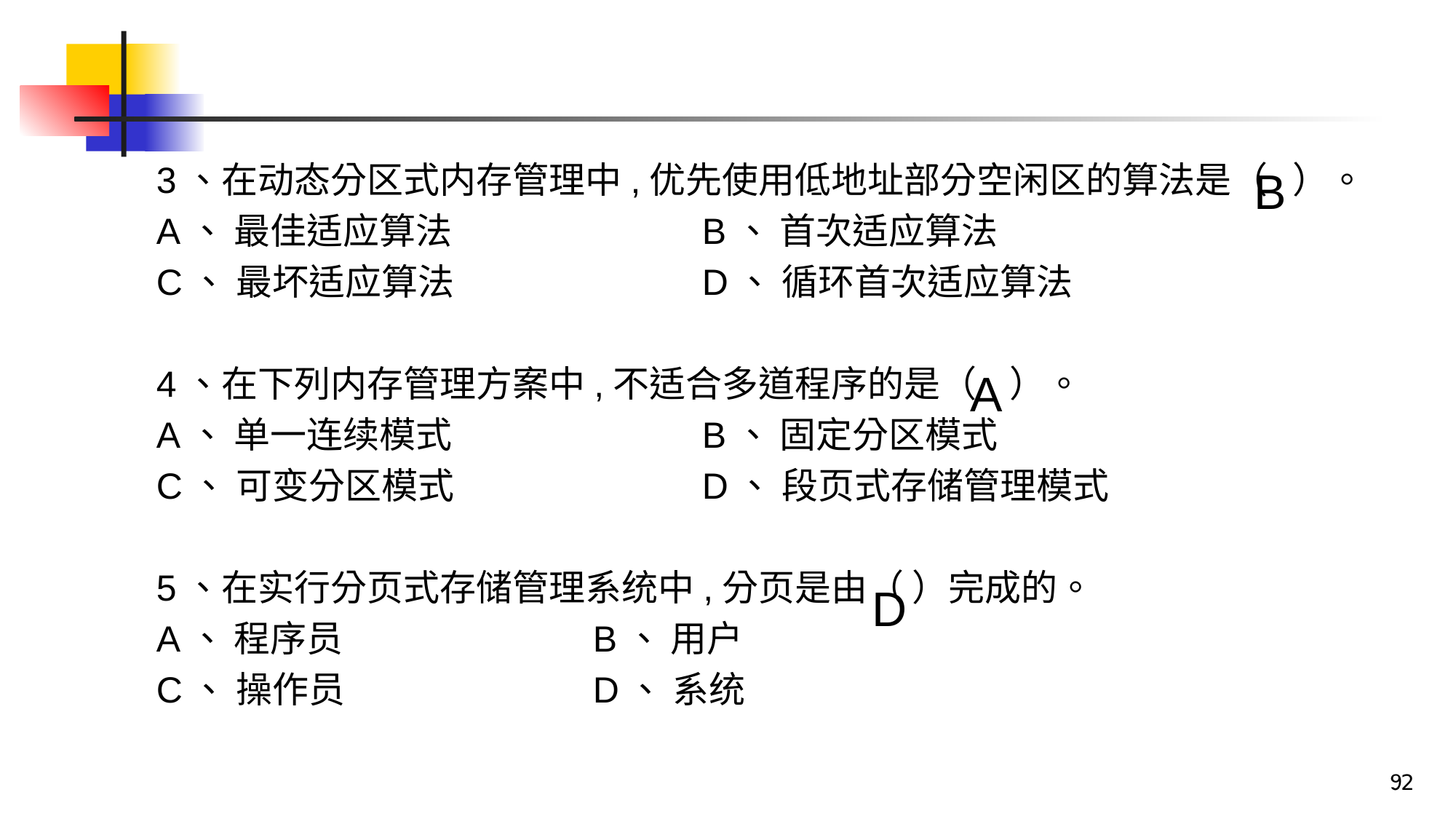

3、在动态分区式内存管理中,优先使用低地址部分空闲区的算法是（   ）。
A、 最佳适应算法			B、 首次适应算法
C、 最坏适应算法			D、 循环首次适应算法

4、在下列内存管理方案中,不适合多道程序的是（    ）。
A、 单一连续模式			B、 固定分区模式
C、 可变分区模式			D、 段页式存储管理模式

5、在实行分页式存储管理系统中,分页是由（ ）完成的。
A、 程序员			B、 用户
C、 操作员			D、 系统
B
A
D
92